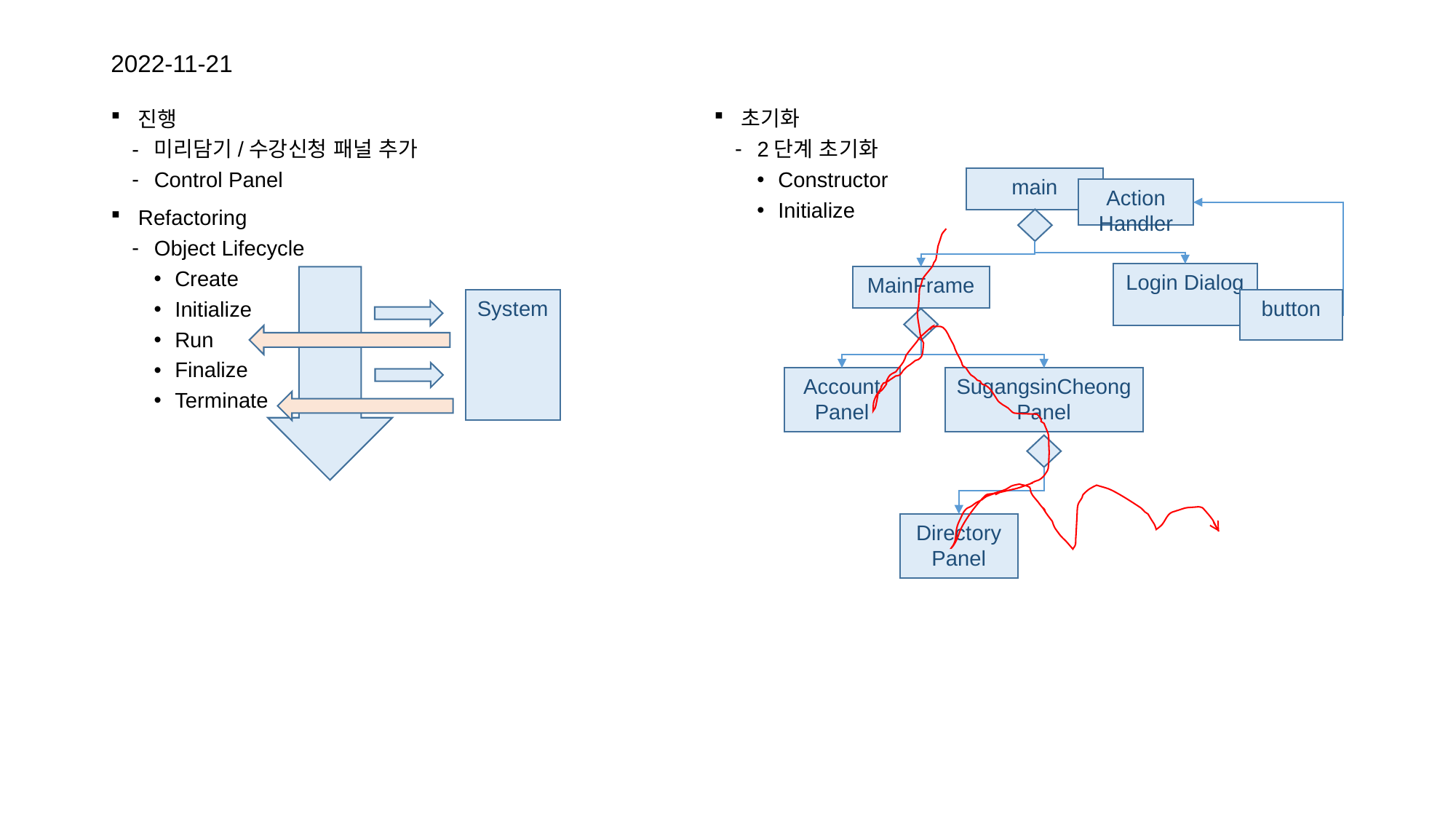

# 2022-11-21
초기화
2단계 초기화
Constructor
Initialize
진행
미리담기/수강신청 패널 추가
Control Panel
Refactoring
Object Lifecycle
Create
Initialize
Run
Finalize
Terminate
main
Action Handler

Login Dialog

MainFrame
System
button

Account Panel
SugangsinCheong Panel

Directory Panel